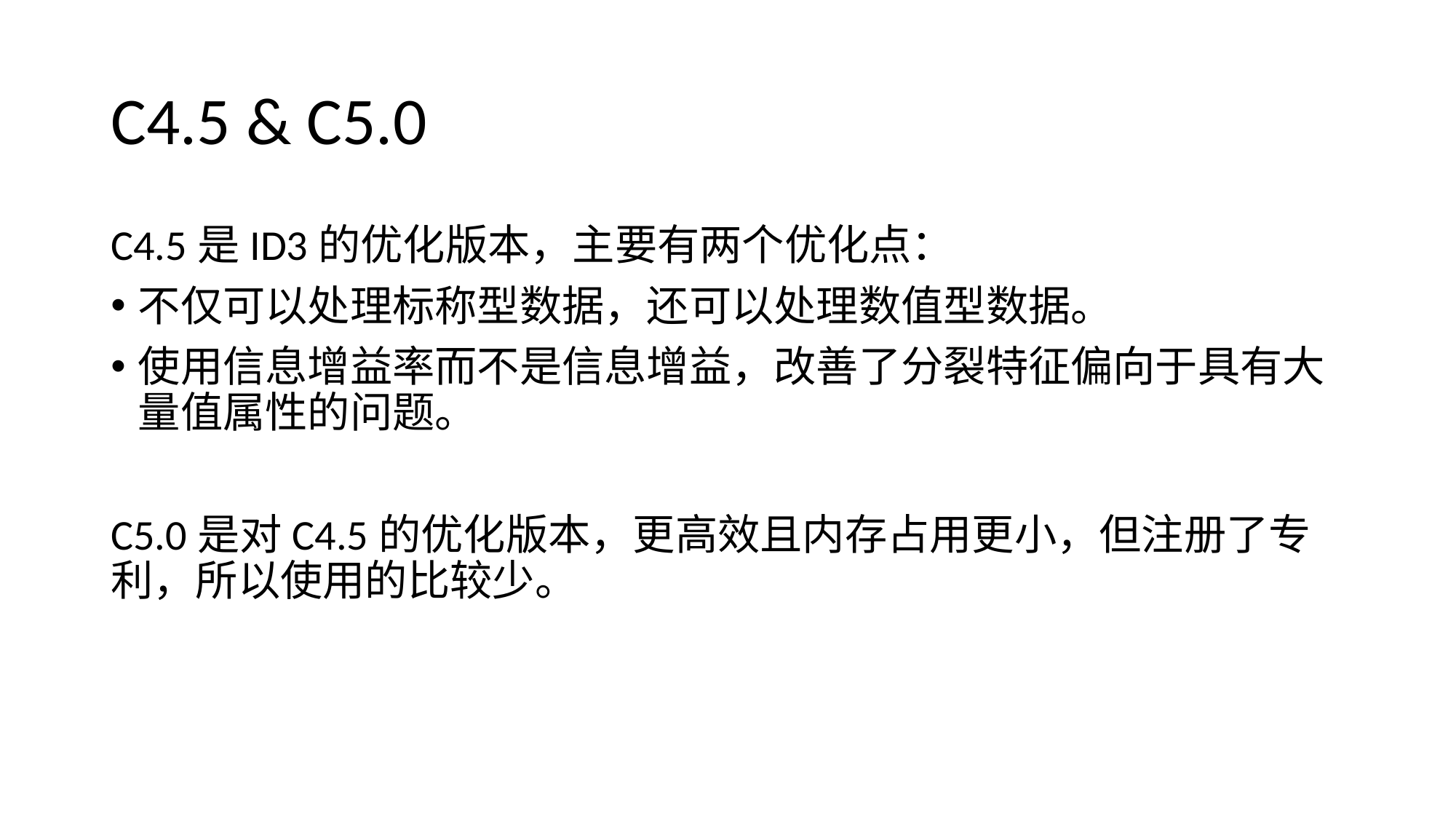

# C4.5 & C5.0
C4.5是ID3的优化版本，主要有两个优化点：
不仅可以处理标称型数据，还可以处理数值型数据。
使用信息增益率而不是信息增益，改善了分裂特征偏向于具有大量值属性的问题。

C5.0是对C4.5的优化版本，更高效且内存占用更小，但注册了专利，所以使用的比较少。